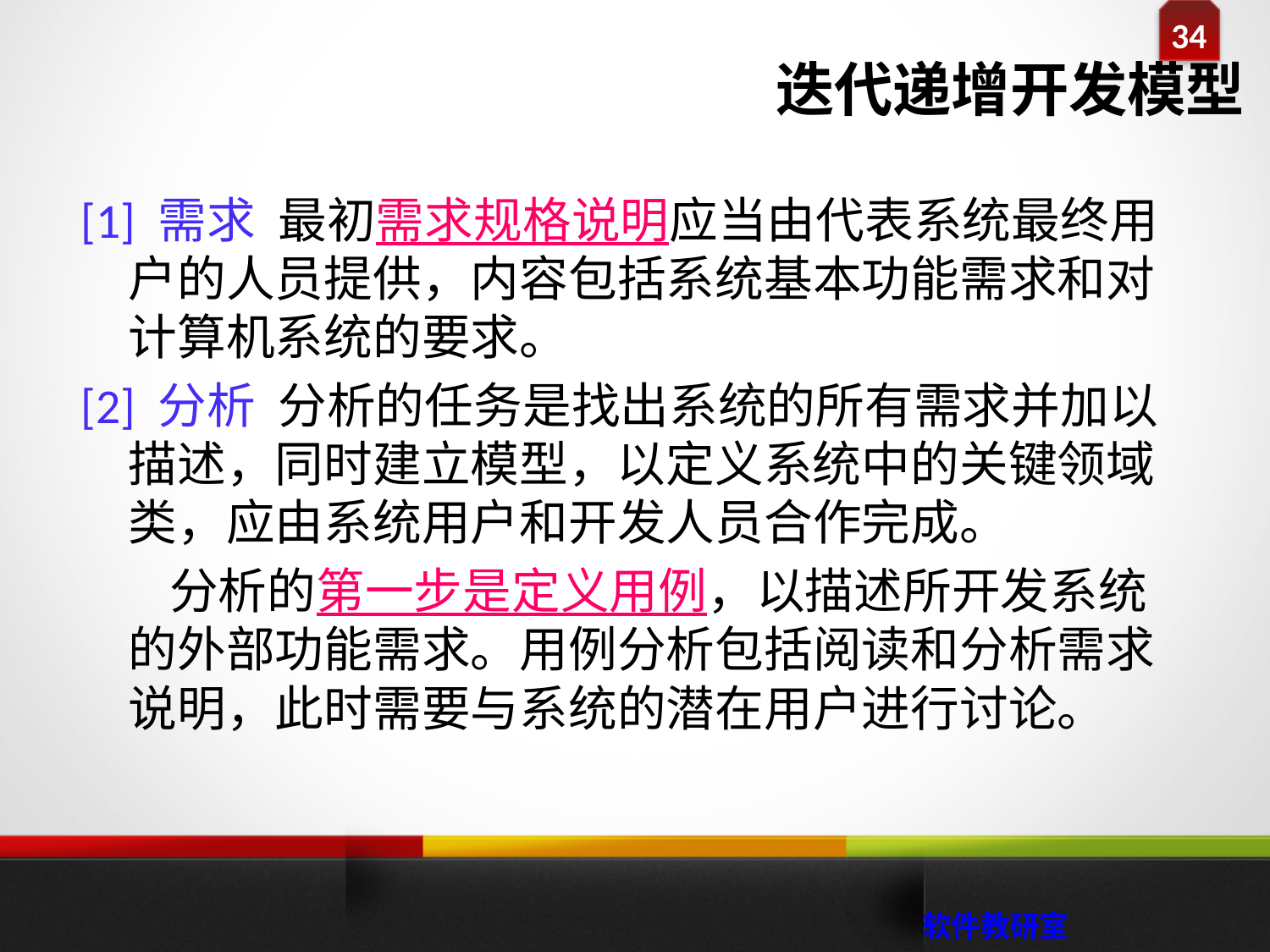

迭代递增开发模型
[1] 需求  最初需求规格说明应当由代表系统最终用户的人员提供，内容包括系统基本功能需求和对计算机系统的要求。
[2] 分析  分析的任务是找出系统的所有需求并加以描述，同时建立模型，以定义系统中的关键领域类，应由系统用户和开发人员合作完成。
       分析的第一步是定义用例，以描述所开发系统的外部功能需求。用例分析包括阅读和分析需求说明，此时需要与系统的潜在用户进行讨论。
                                     软件教研室